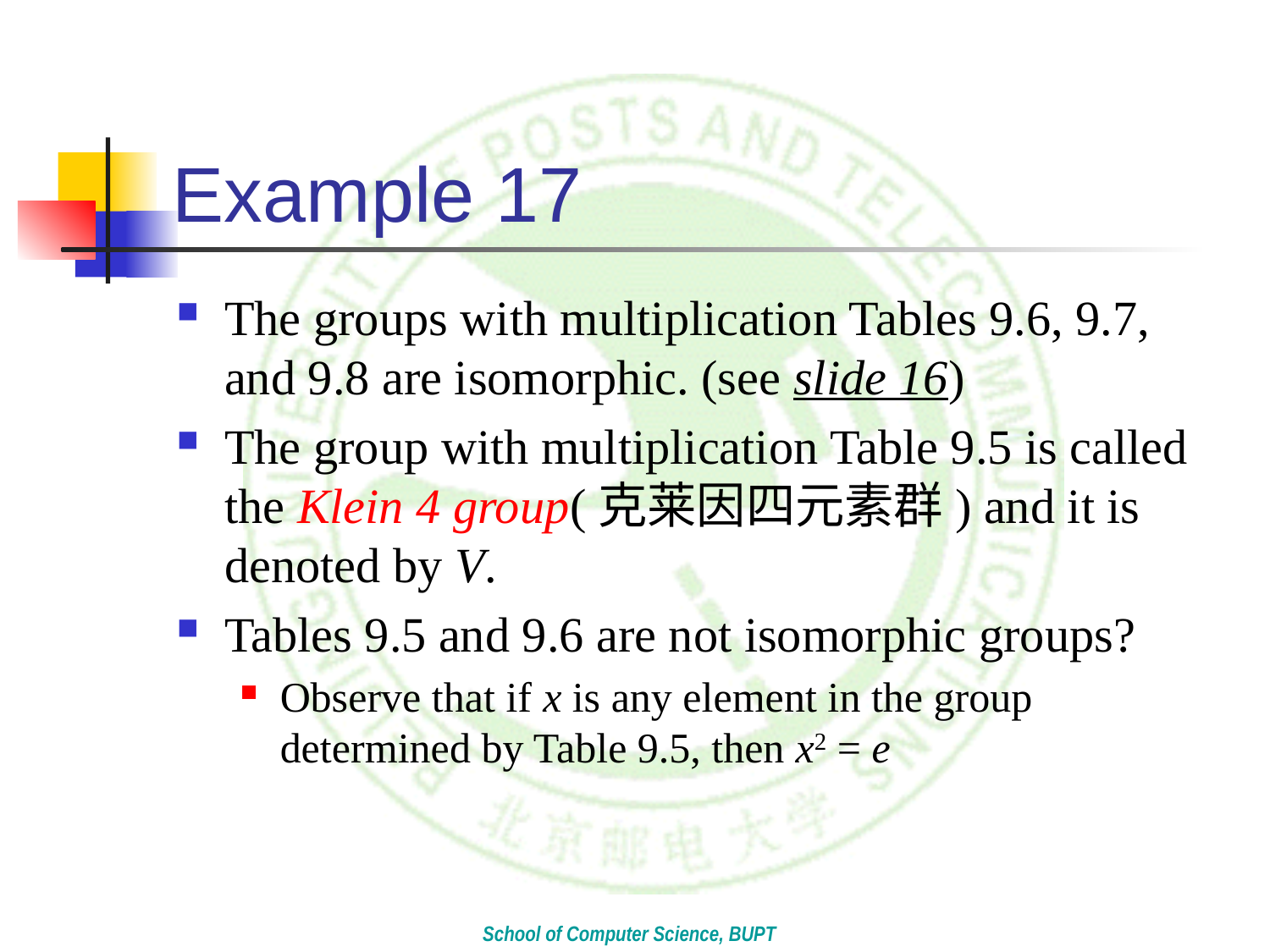

# Example 17
The groups with multiplication Tables 9.6, 9.7, and 9.8 are isomorphic. (see slide 16)
The group with multiplication Table 9.5 is called the Klein 4 group(克莱因四元素群) and it is denoted by V.
Tables 9.5 and 9.6 are not isomorphic groups?
Observe that if x is any element in the group determined by Table 9.5, then x2 = e

School of Computer Science, BUPT
35